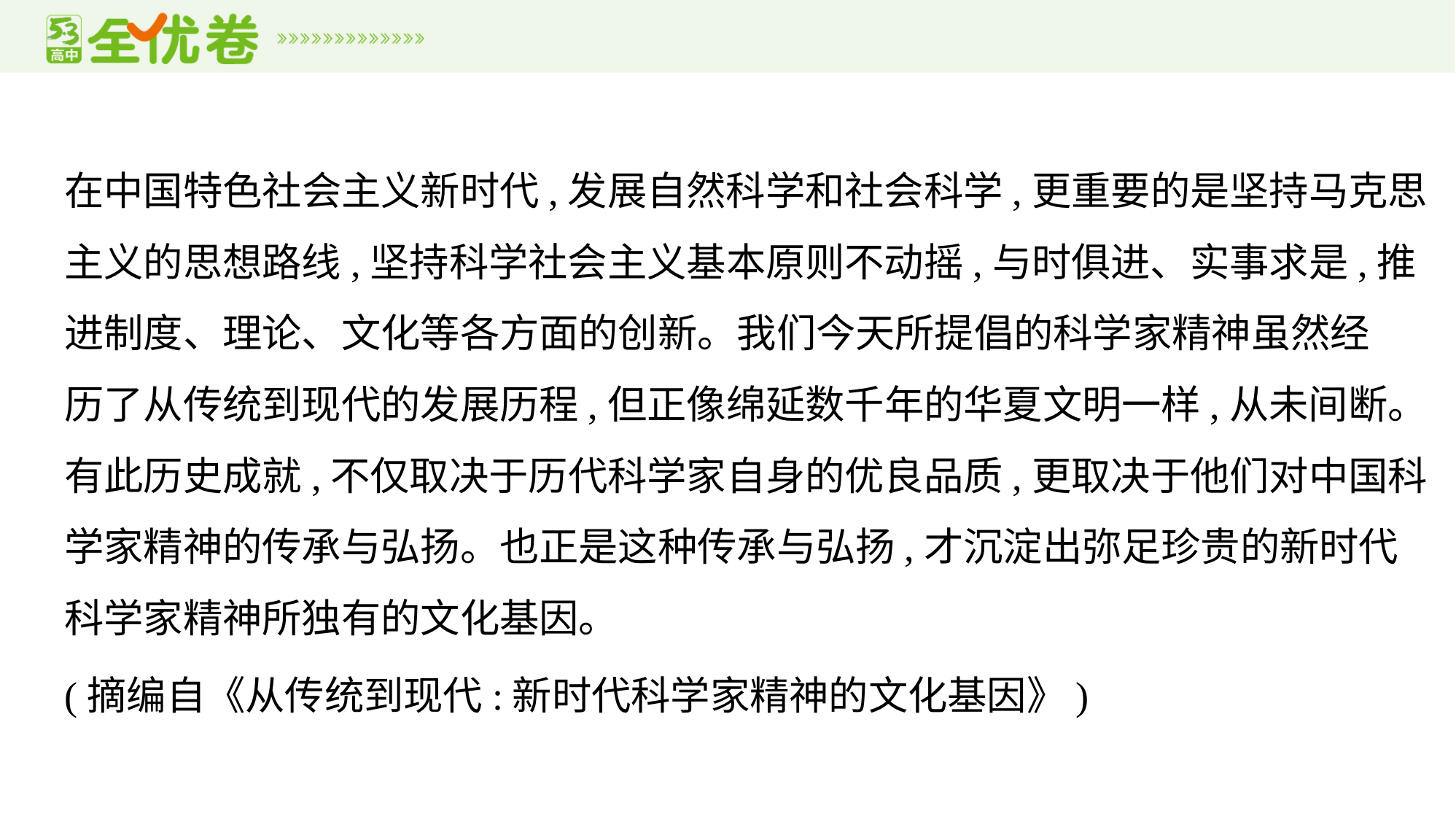

在中国特色社会主义新时代,发展自然科学和社会科学,更重要的是坚持马克思
主义的思想路线,坚持科学社会主义基本原则不动摇,与时俱进、实事求是,推
进制度、理论、文化等各方面的创新。我们今天所提倡的科学家精神虽然经
历了从传统到现代的发展历程,但正像绵延数千年的华夏文明一样,从未间断。
有此历史成就,不仅取决于历代科学家自身的优良品质,更取决于他们对中国科
学家精神的传承与弘扬。也正是这种传承与弘扬,才沉淀出弥足珍贵的新时代
科学家精神所独有的文化基因。
(摘编自《从传统到现代:新时代科学家精神的文化基因》)